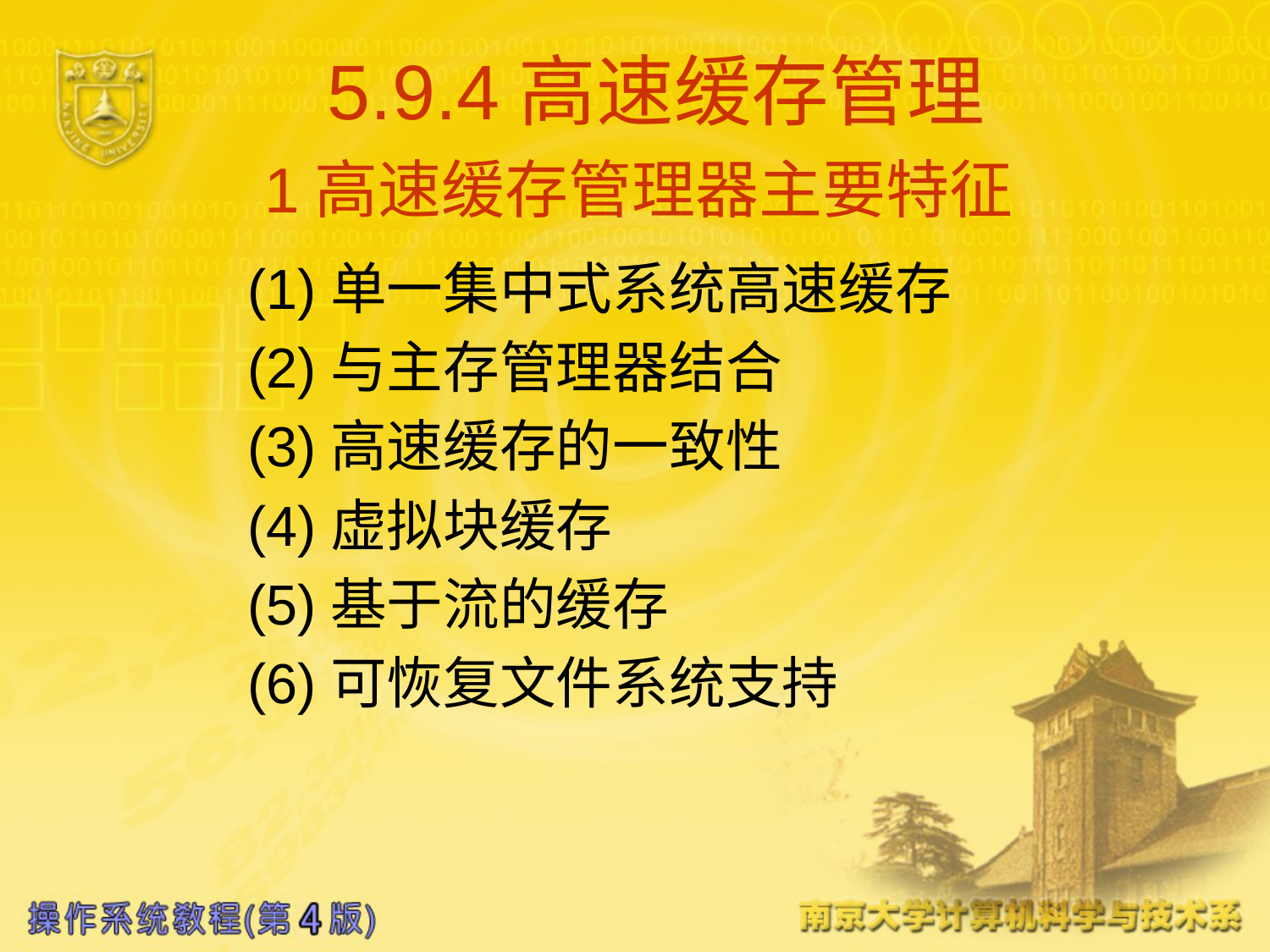

# 5.9.4高速缓存管理 1高速缓存管理器主要特征
(1)单一集中式系统高速缓存
(2)与主存管理器结合
(3)高速缓存的一致性
(4)虚拟块缓存
(5)基于流的缓存
(6)可恢复文件系统支持